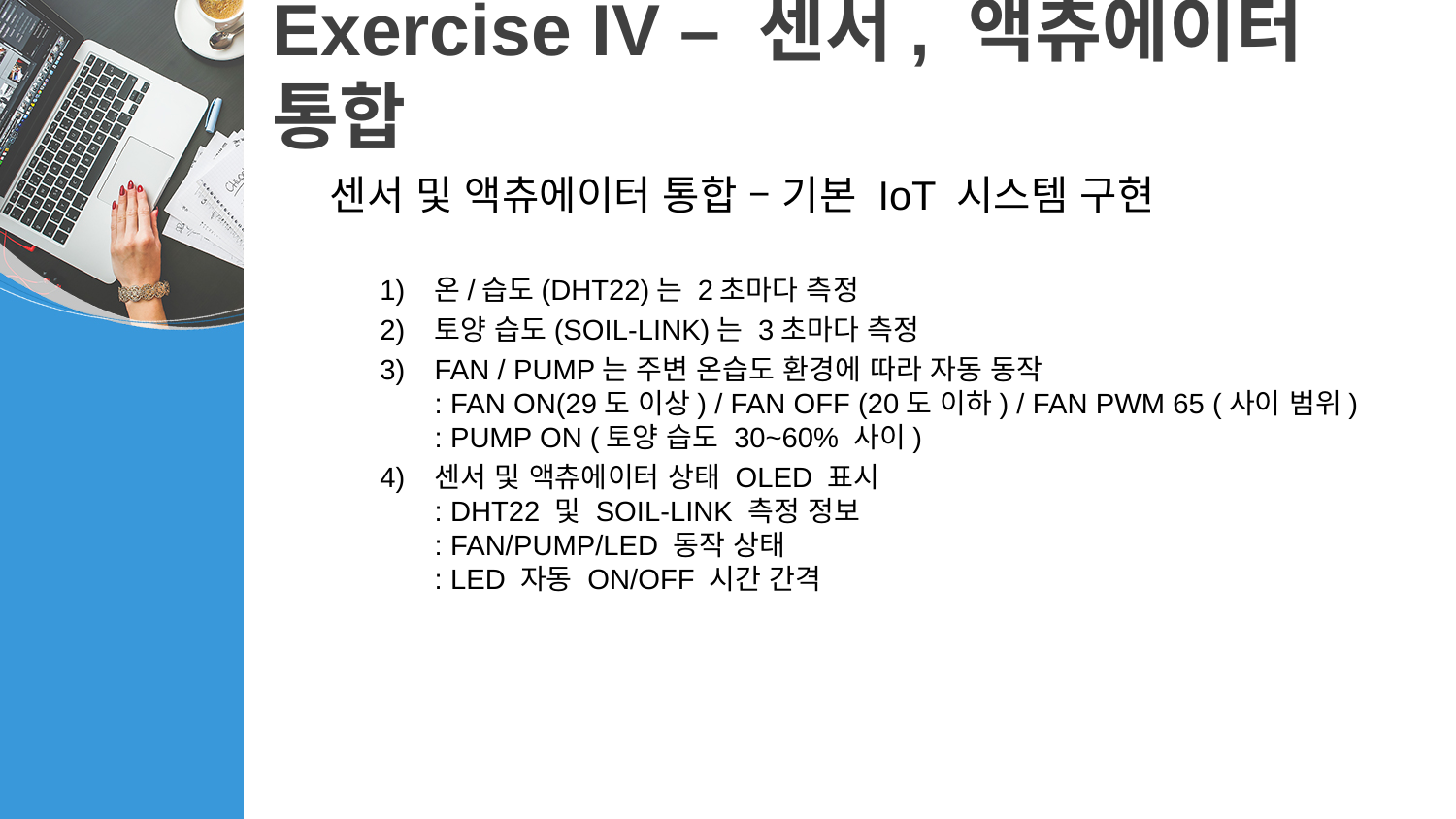

# Exercise IV – 센서, 액츄에이터 통합
센서 및 액츄에이터 통합 – 기본 IoT 시스템 구현
온/습도(DHT22)는 2초마다 측정
토양 습도(SOIL-LINK)는 3초마다 측정
FAN / PUMP는 주변 온습도 환경에 따라 자동 동작
: FAN ON(29도 이상) / FAN OFF (20도 이하) / FAN PWM 65 (사이 범위)
: PUMP ON (토양 습도 30~60% 사이)
센서 및 액츄에이터 상태 OLED 표시
: DHT22 및 SOIL-LINK 측정 정보
: FAN/PUMP/LED 동작 상태
: LED 자동 ON/OFF 시간 간격